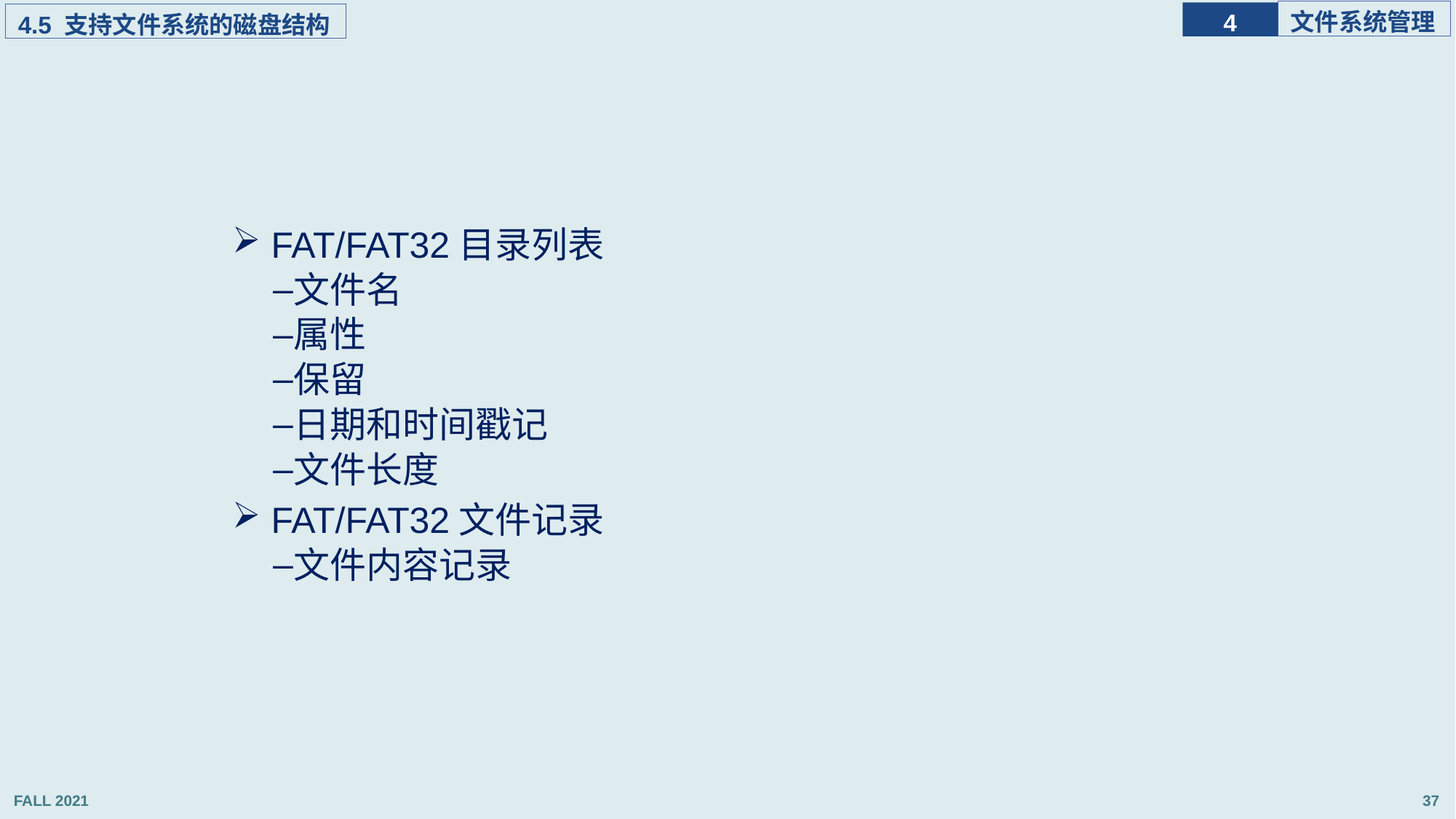

FAT/FAT32目录列表
文件名
属性
保留
日期和时间戳记
文件长度
 FAT/FAT32文件记录
文件内容记录